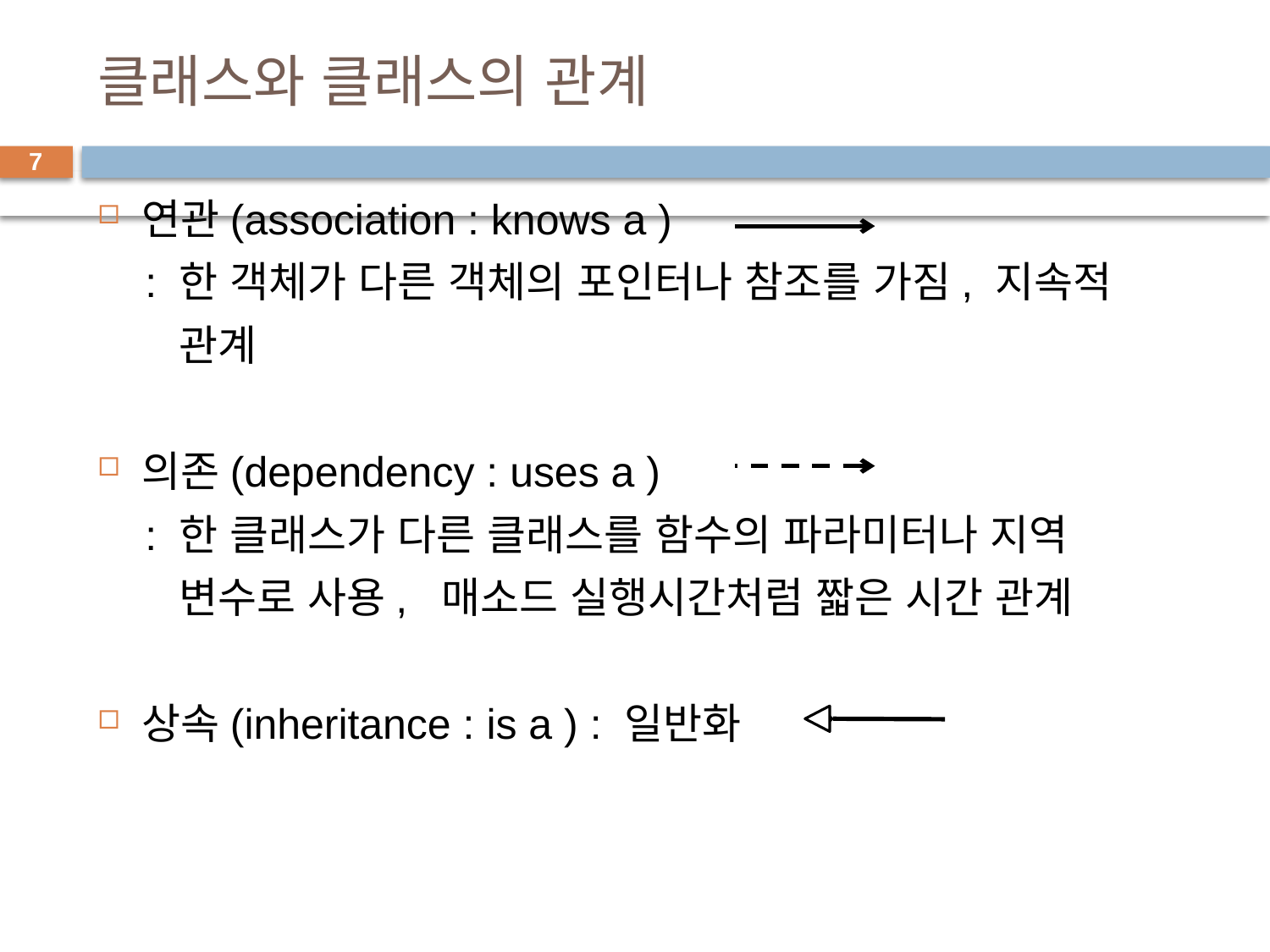

# 클래스와 클래스의 관계
7
연관(association : knows a )
    : 한 객체가 다른 객체의 포인터나 참조를 가짐, 지속적
      관계

의존(dependency : uses a )
    : 한 클래스가 다른 클래스를 함수의 파라미터나 지역
      변수로 사용,  매소드 실행시간처럼 짧은 시간 관계

상속(inheritance : is a ) : 일반화